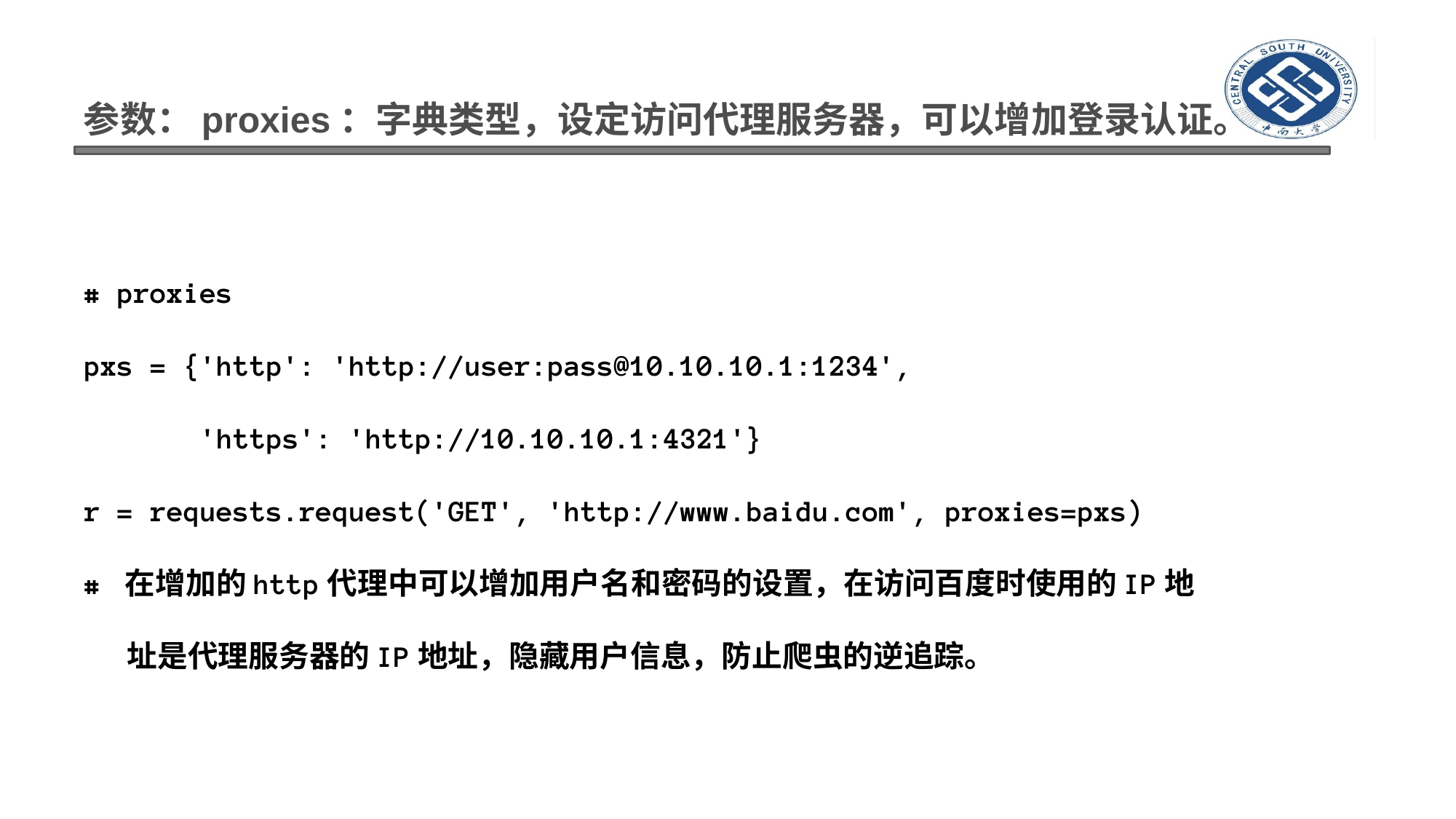

# 参数：proxies：字典类型，设定访问代理服务器，可以增加登录认证。
# proxies
pxs = {'http': 'http://user:pass@10.10.10.1:1234',
       'https': 'http://10.10.10.1:4321'}
r = requests.request('GET', 'http://www.baidu.com', proxies=pxs)
# 在增加的http代理中可以增加用户名和密码的设置，在访问百度时使用的IP地址是代理服务器的IP地址，隐藏用户信息，防止爬虫的逆追踪。